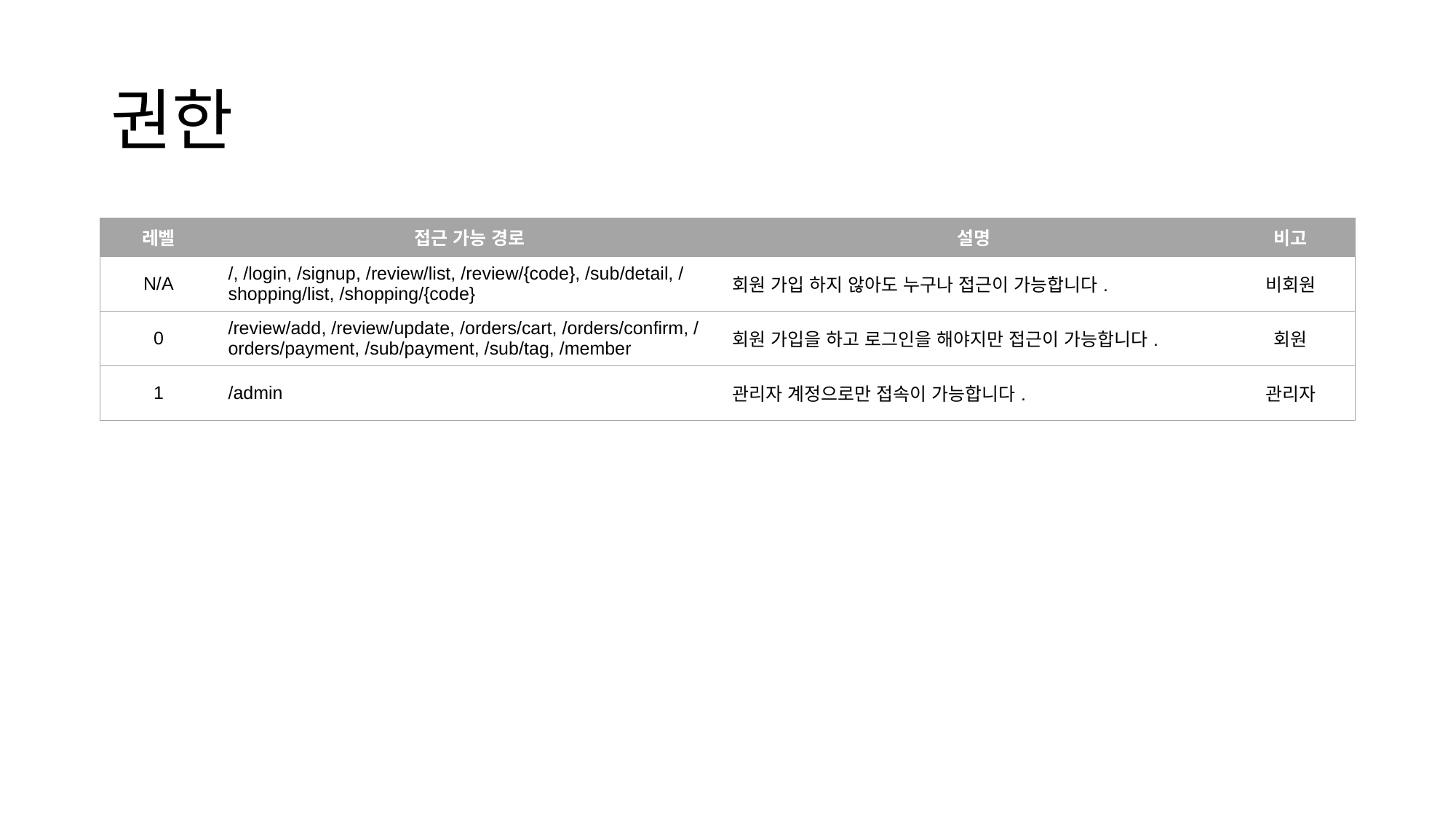

# 권한
| 레벨 | 접근 가능 경로 | 설명 | 비고 |
| --- | --- | --- | --- |
| N/A | /, /login, /signup, /review/list, /review/{code}, /sub/detail, /shopping/list, /shopping/{code} | 회원 가입 하지 않아도 누구나 접근이 가능합니다. | 비회원 |
| 0 | /review/add, /review/update, /orders/cart, /orders/confirm, /orders/payment, /sub/payment, /sub/tag, /member | 회원 가입을 하고 로그인을 해야지만 접근이 가능합니다. | 회원 |
| 1 | /admin | 관리자 계정으로만 접속이 가능합니다. | 관리자 |